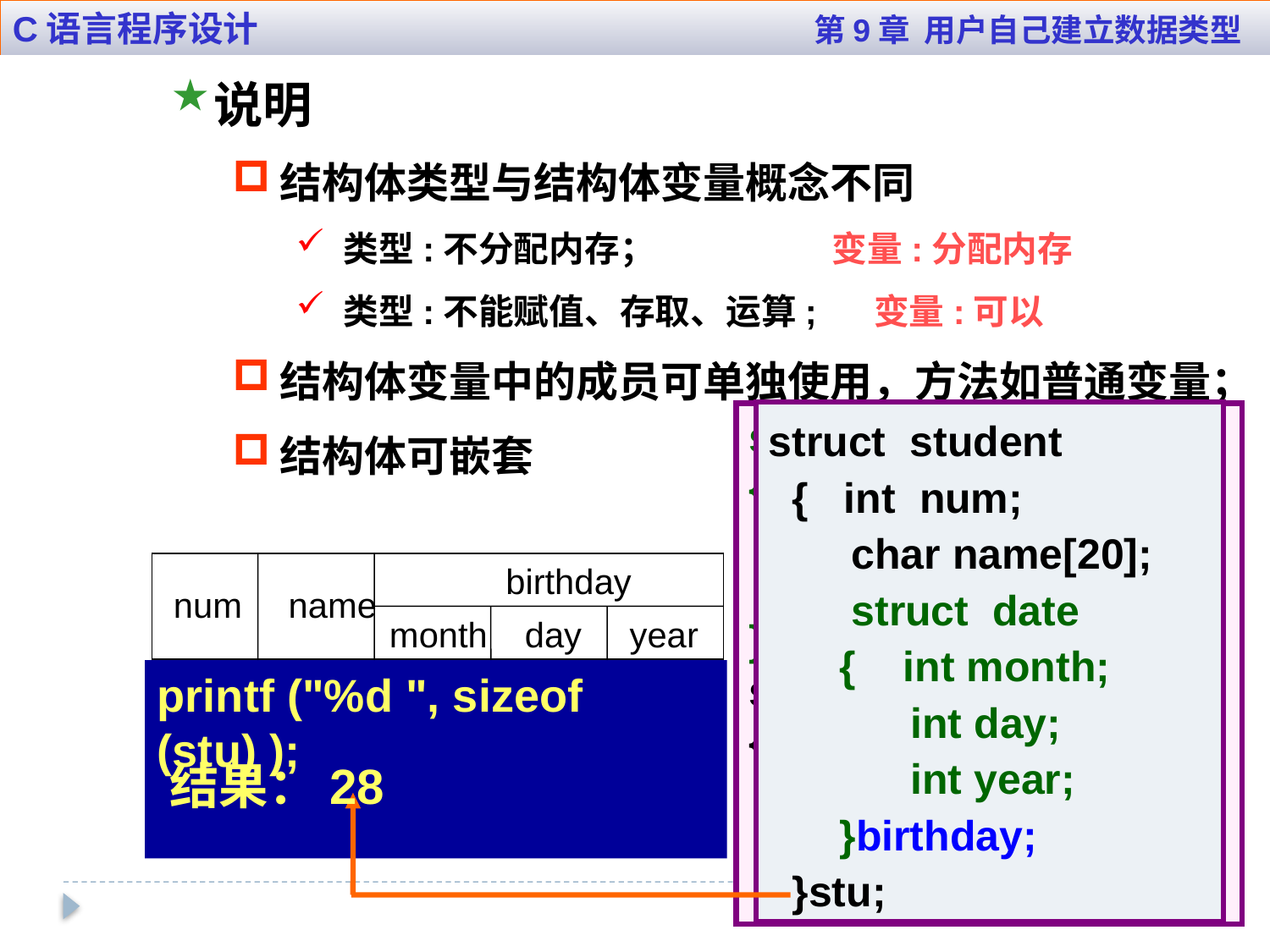

C语言程序设计                                                                     第9章  用户自己建立数据类型
说明
结构体类型与结构体变量概念不同
类型:不分配内存；                      变量:分配内存
类型:不能赋值、存取、运算;     变量:可以
结构体变量中的成员可单独使用，方法如普通变量；
结构体可嵌套
struct  student
  {   int  num;
       char name[20];
       struct  date
      {    int month;
            int day;
            int year;
      }birthday;
  }stu;
struct  date
{    int month;
      int day;
      int year;
};
struct  student
{   int  num;
     char name[20];
    struct  date  birthday;
 }stu;

birthday
num
name

month

day

year
printf ("%d ", sizeof (stu) );

结果：28